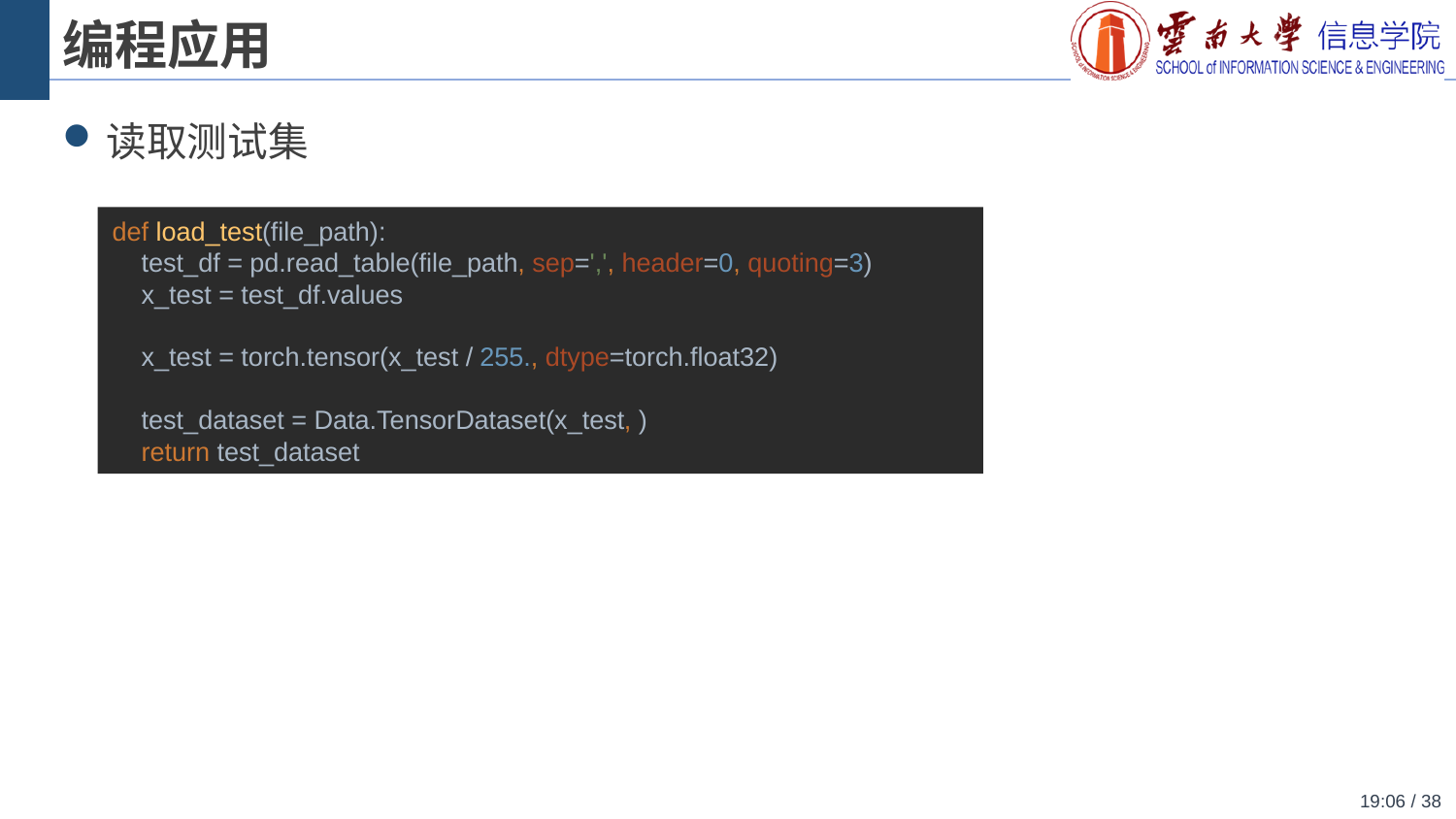

# 编程应用
读取测试集
def load_test(file_path):
    test_df = pd.read_table(file_path, sep=',', header=0, quoting=3)
    x_test = test_df.values
    x_test = torch.tensor(x_test / 255., dtype=torch.float32)
    test_dataset = Data.TensorDataset(x_test, )
    return test_dataset